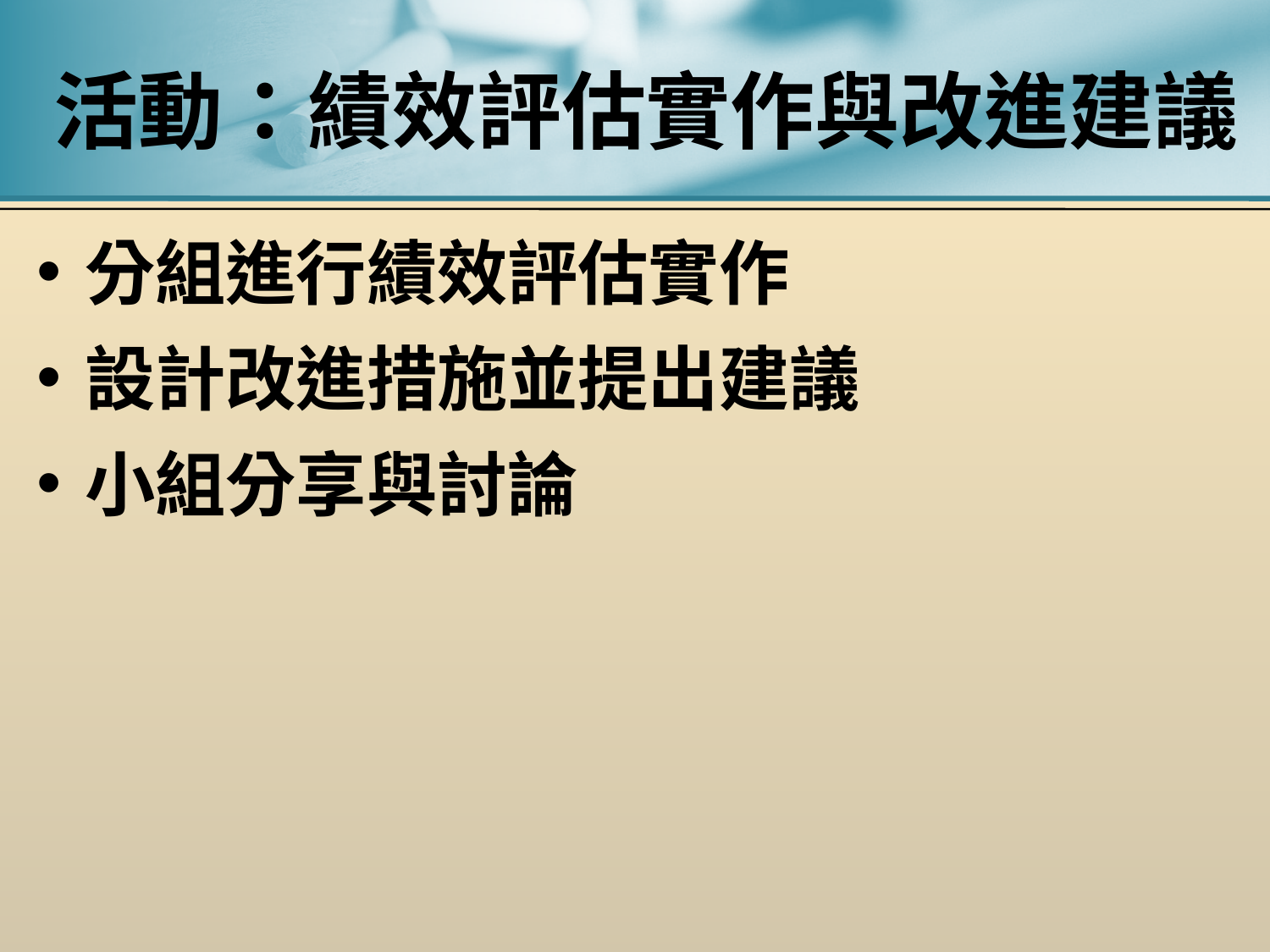

# 活動：績效評估實作與改進建議
分組進行績效評估實作
設計改進措施並提出建議
小組分享與討論